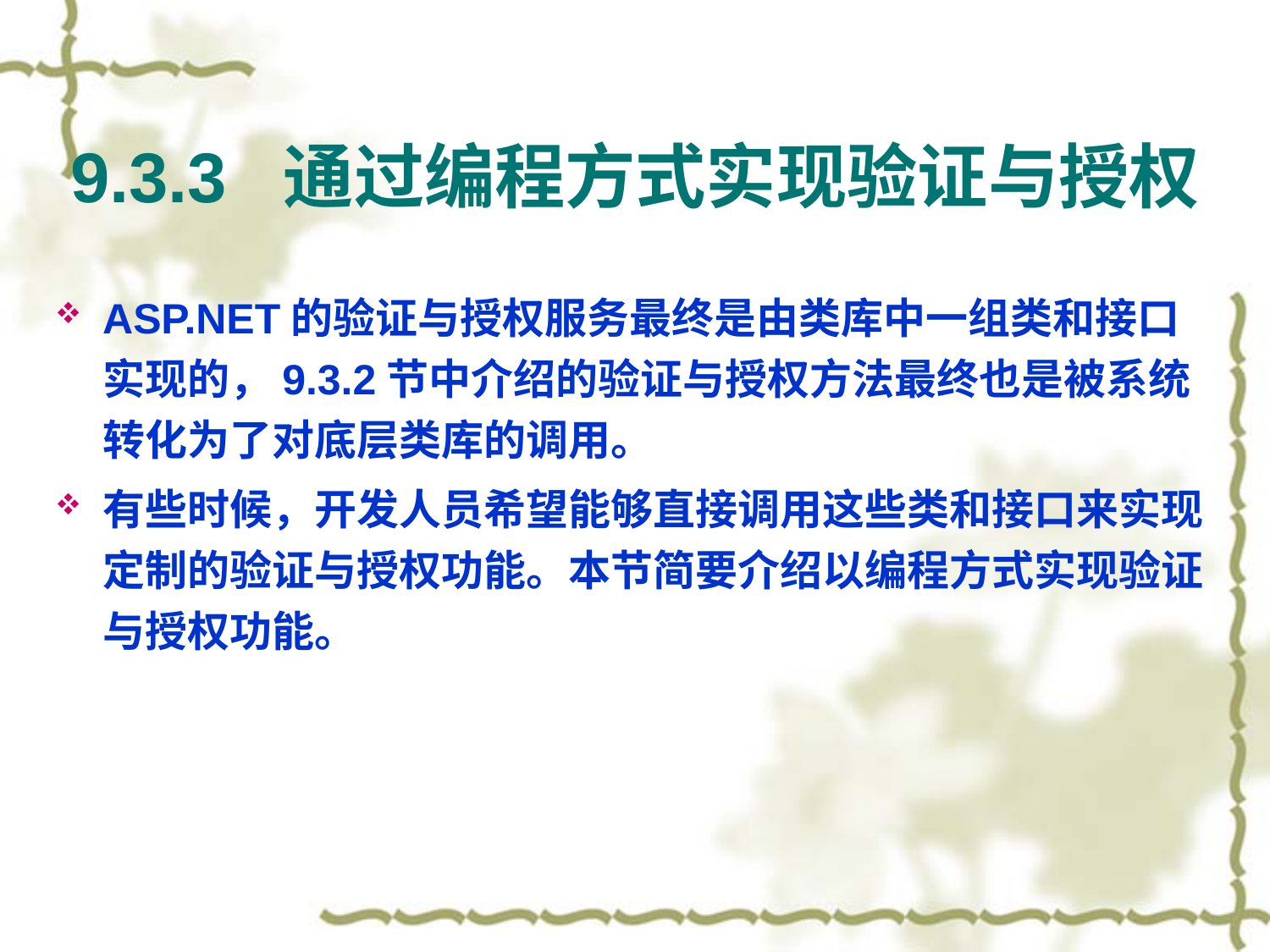

# 9.3.3  通过编程方式实现验证与授权
ASP.NET的验证与授权服务最终是由类库中一组类和接口实现的，9.3.2节中介绍的验证与授权方法最终也是被系统转化为了对底层类库的调用。
有些时候，开发人员希望能够直接调用这些类和接口来实现定制的验证与授权功能。本节简要介绍以编程方式实现验证与授权功能。